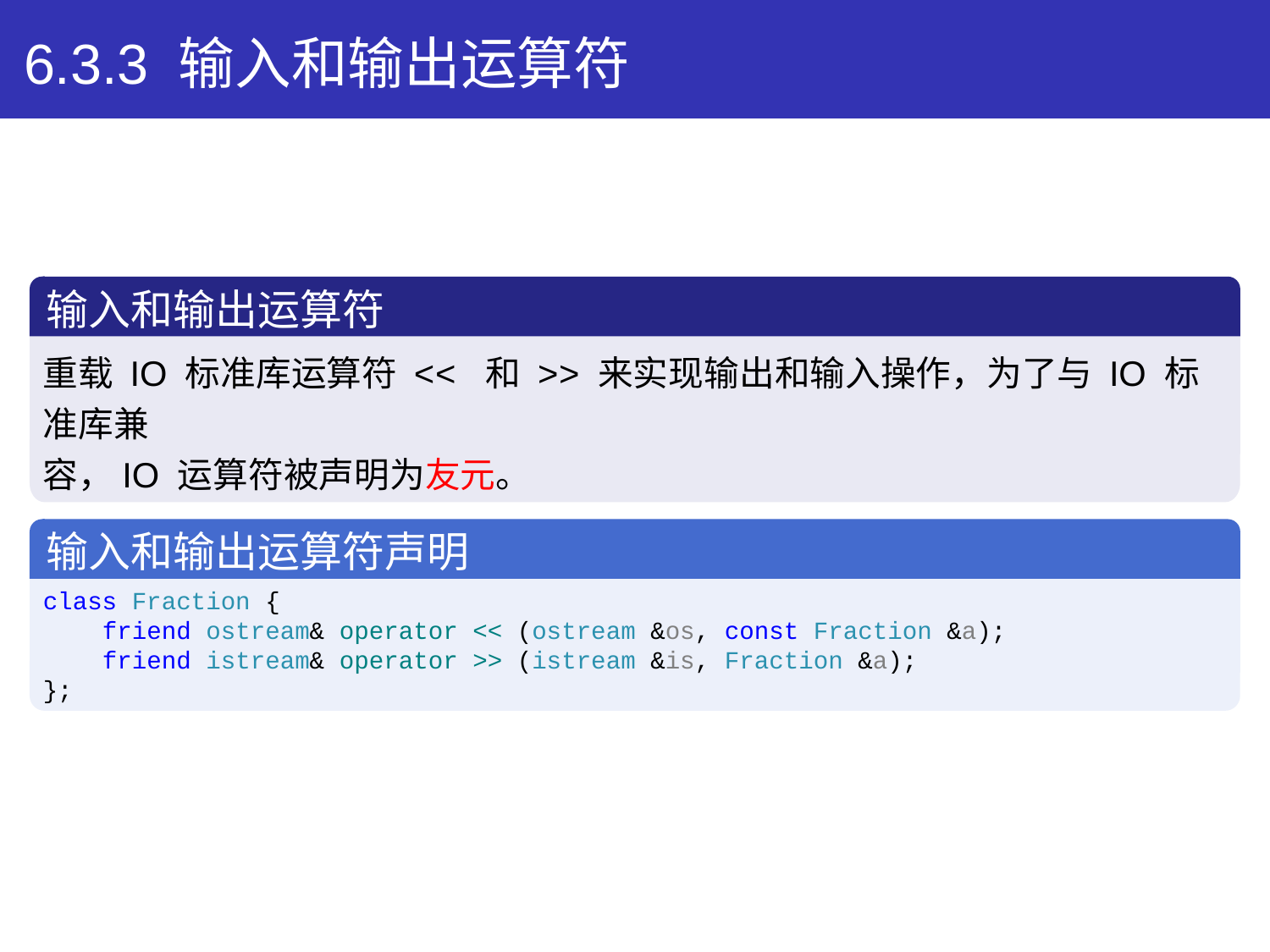

6.3.3 输入和输出运算符
输入和输出运算符
重载 IO 标准库运算符 << 和 >> 来实现输出和输入操作，为了与 IO 标准库兼
容，IO 运算符被声明为友元。
输入和输出运算符声明

class Fraction {
    friend ostream& operator << (ostream &os, const Fraction &a);
    friend istream& operator >> (istream &is, Fraction &a);
};
42